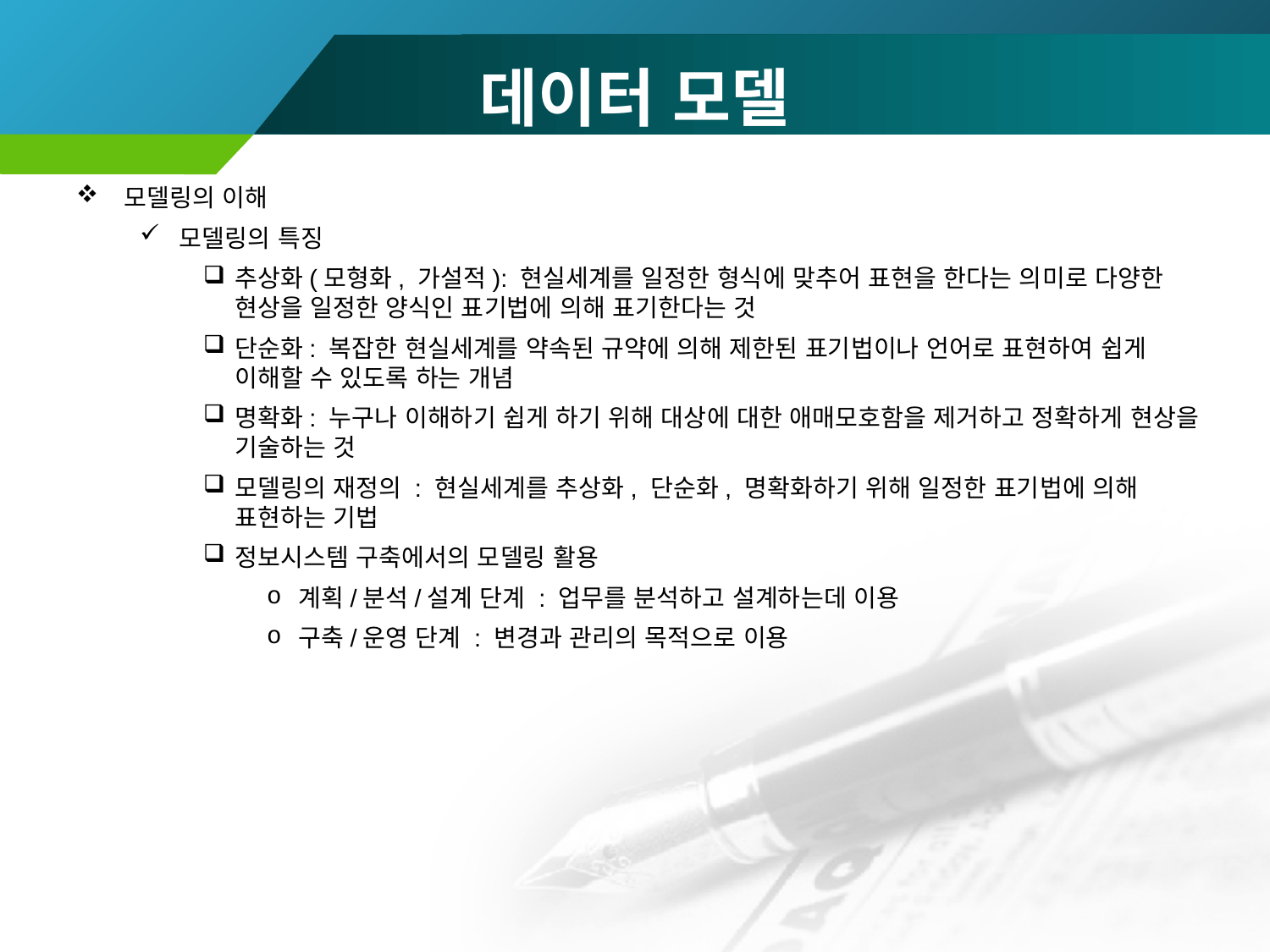

데이터 모델
모델링의 이해
모델링의 특징
추상화(모형화, 가설적): 현실세계를 일정한 형식에 맞추어 표현을 한다는 의미로 다양한 현상을 일정한 양식인 표기법에 의해 표기한다는 것
단순화: 복잡한 현실세계를 약속된 규약에 의해 제한된 표기법이나 언어로 표현하여 쉽게 이해할 수 있도록 하는 개념
명확화: 누구나 이해하기 쉽게 하기 위해 대상에 대한 애매모호함을 제거하고 정확하게 현상을 기술하는 것
모델링의 재정의 : 현실세계를 추상화, 단순화, 명확화하기 위해 일정한 표기법에 의해 표현하는 기법
정보시스템 구축에서의 모델링 활용
계획/분석/설계 단계 : 업무를 분석하고 설계하는데 이용
구축/운영 단계 : 변경과 관리의 목적으로 이용